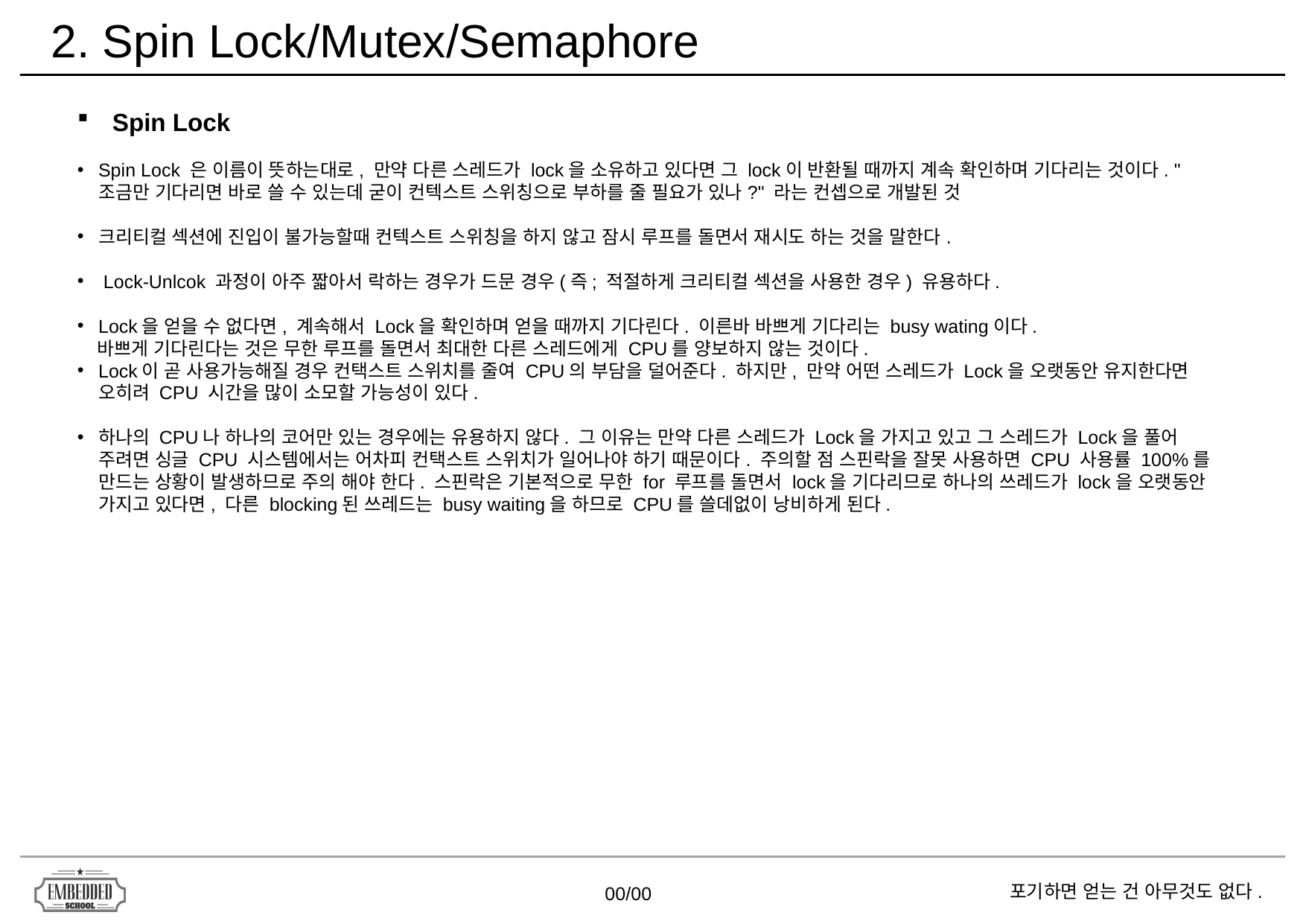

2. Spin Lock/Mutex/Semaphore
Spin Lock

Spin Lock 은 이름이 뜻하는대로, 만약 다른 스레드가 lock을 소유하고 있다면 그 lock이 반환될 때까지 계속 확인하며 기다리는 것이다. "조금만 기다리면 바로 쓸 수 있는데 굳이 컨텍스트 스위칭으로 부하를 줄 필요가 있나?" 라는 컨셉으로 개발된 것

크리티컬 섹션에 진입이 불가능할때 컨텍스트 스위칭을 하지 않고 잠시 루프를 돌면서 재시도 하는 것을 말한다.

 Lock-Unlcok 과정이 아주 짧아서 락하는 경우가 드문 경우(즉; 적절하게 크리티컬 섹션을 사용한 경우) 유용하다.

Lock을 얻을 수 없다면, 계속해서 Lock을 확인하며 얻을 때까지 기다린다. 이른바 바쁘게 기다리는 busy wating이다.
   바쁘게 기다린다는 것은 무한 루프를 돌면서 최대한 다른 스레드에게 CPU를 양보하지 않는 것이다.
Lock이 곧 사용가능해질 경우 컨택스트 스위치를 줄여 CPU의 부담을 덜어준다. 하지만, 만약 어떤 스레드가 Lock을 오랫동안 유지한다면 오히려 CPU 시간을 많이 소모할 가능성이 있다.

하나의 CPU나 하나의 코어만 있는 경우에는 유용하지 않다. 그 이유는 만약 다른 스레드가 Lock을 가지고 있고 그 스레드가 Lock을 풀어 주려면 싱글 CPU 시스템에서는 어차피 컨택스트 스위치가 일어나야 하기 때문이다. 주의할 점 스핀락을 잘못 사용하면 CPU 사용률 100%를 만드는 상황이 발생하므로 주의 해야 한다. 스핀락은 기본적으로 무한 for 루프를 돌면서 lock을 기다리므로 하나의 쓰레드가 lock을 오랫동안 가지고 있다면, 다른 blocking된 쓰레드는 busy waiting을 하므로 CPU를 쓸데없이 낭비하게 된다.
00/00